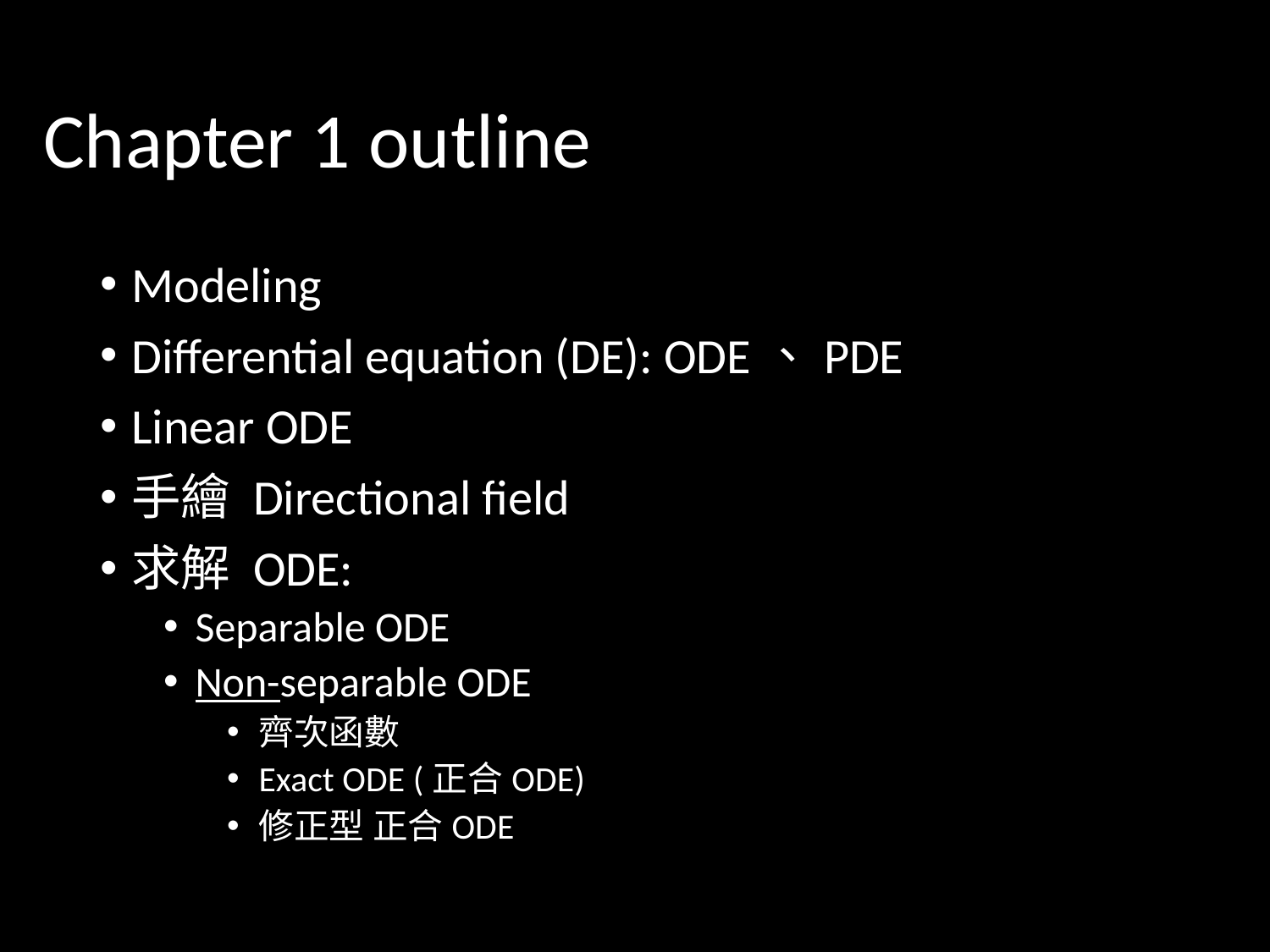

# Chapter 1 outline
Modeling
Differential equation (DE): ODE、PDE
Linear ODE
手繪 Directional field
求解 ODE:
Separable ODE
Non-separable ODE
齊次函數
Exact ODE (正合ODE)
修正型 正合ODE